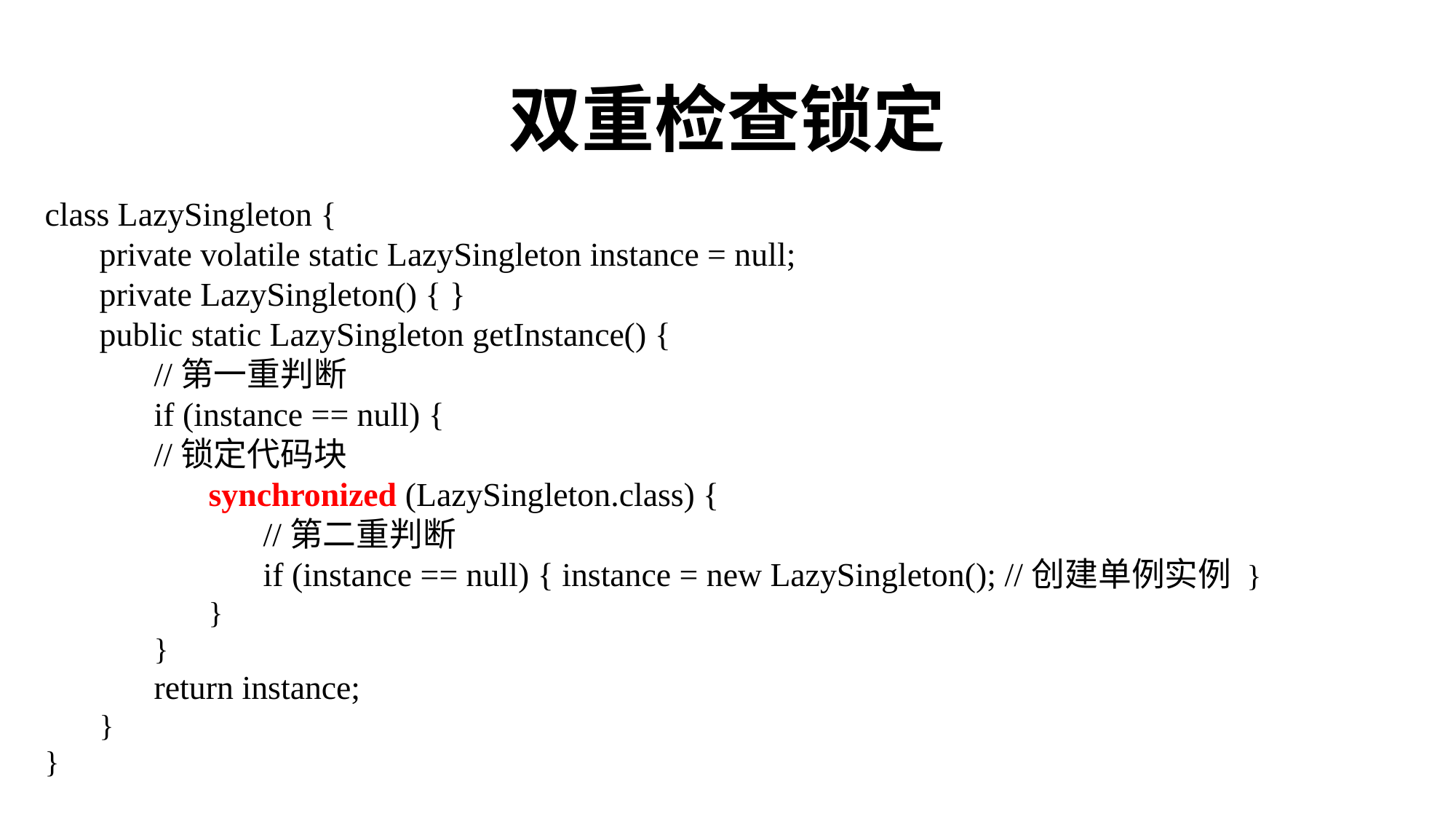

# 双重检查锁定
class LazySingleton {
private volatile static LazySingleton instance = null;
private LazySingleton() { }
public static LazySingleton getInstance() {
//第一重判断
if (instance == null) {
//锁定代码块
synchronized (LazySingleton.class) {
//第二重判断
if (instance == null) { instance = new LazySingleton(); //创建单例实例 }
}
}
return instance;
}
}